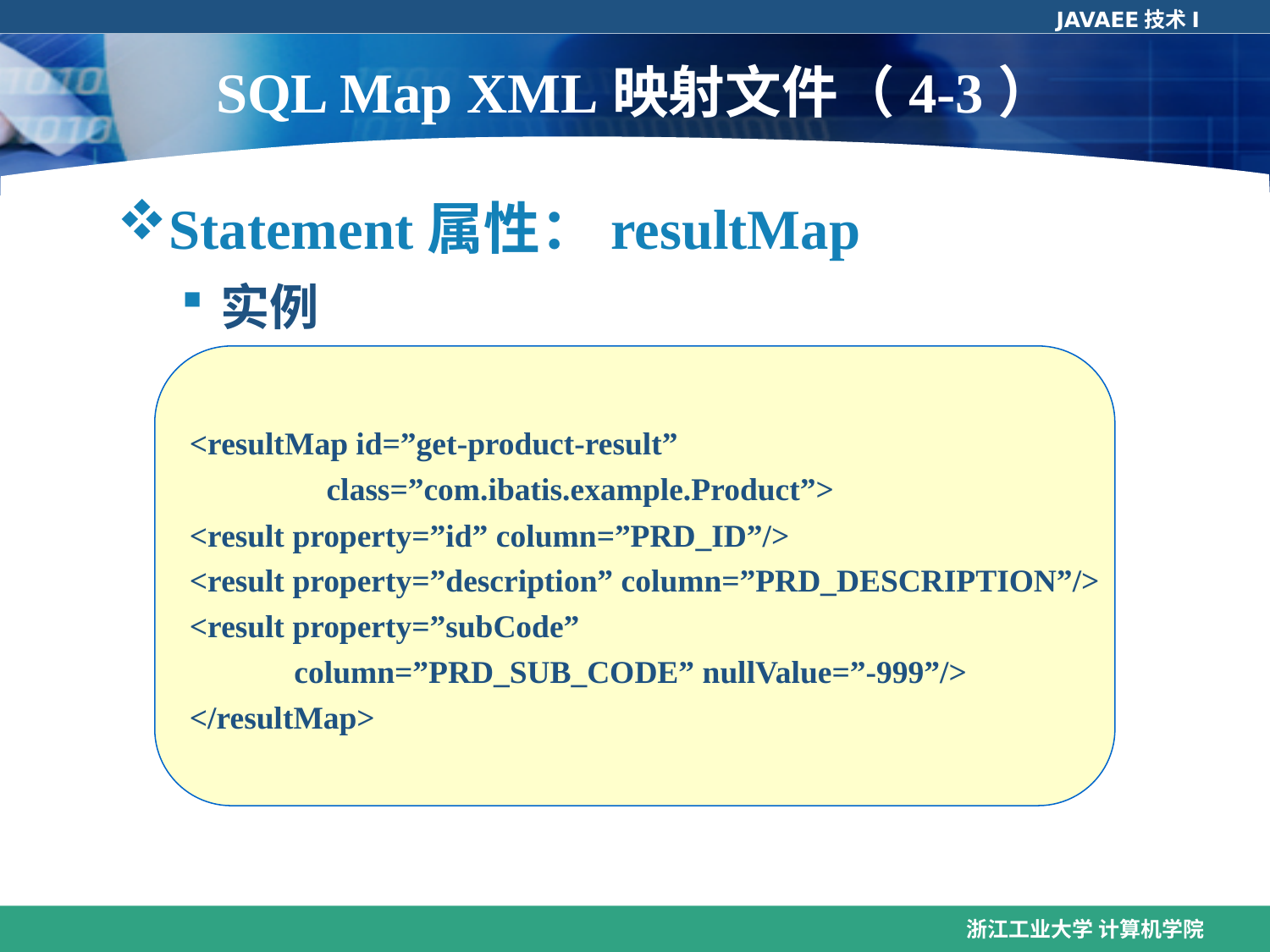

# SQL Map XML映射文件（4-3）
Statement属性：resultMap
实例
<resultMap id=”get-product-result”
                 class=”com.ibatis.example.Product”>
<result property=”id” column=”PRD_ID”/>
<result property=”description” column=”PRD_DESCRIPTION”/>
<result property=”subCode”
             column=”PRD_SUB_CODE” nullValue=”-999”/>
</resultMap>